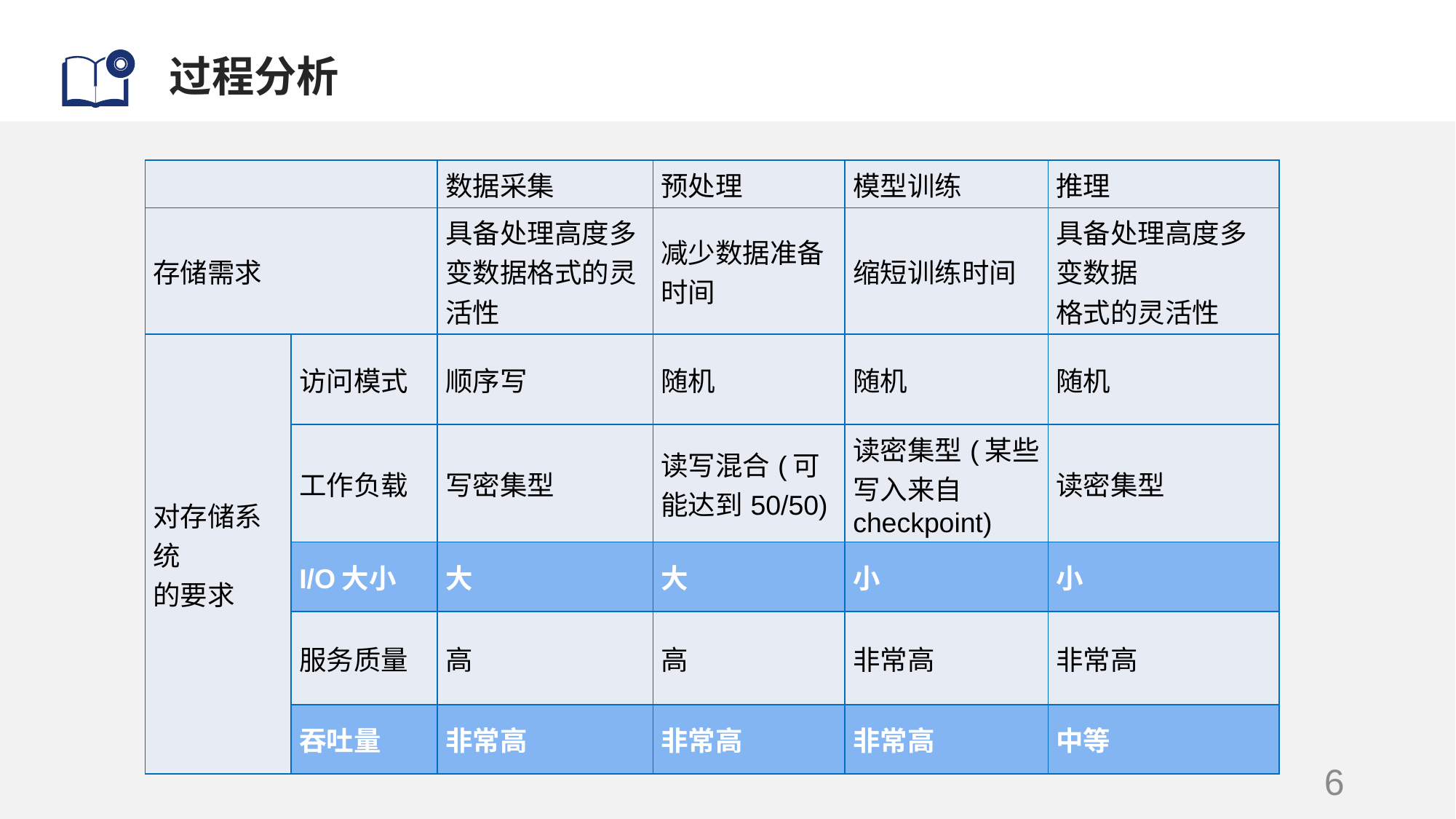

# 过程分析

|  |  | 数据采集 | 预处理 | 模型训练 | 推理 |
| --- | --- | --- | --- | --- | --- |
| 存储需求 |  | 具备处理高度多变数据格式的灵活性 | 减少数据准备时间 | 缩短训练时间 | 具备处理高度多变数据 格式的灵活性 |
| 对存储系统 的要求 | 访问模式 | 顺序写 | 随机 | 随机 | 随机 |
|  | 工作负载 | 写密集型 | 读写混合(可能达到50/50) | 读密集型(某些写入来自checkpoint) | 读密集型 |
|  | I/O大小 | 大 | 大 | 小 | 小 |
|  | 服务质量 | 高 | 高 | 非常高 | 非常高 |
|  | 吞吐量 | 非常高 | 非常高 | 非常高 | 中等 |

6